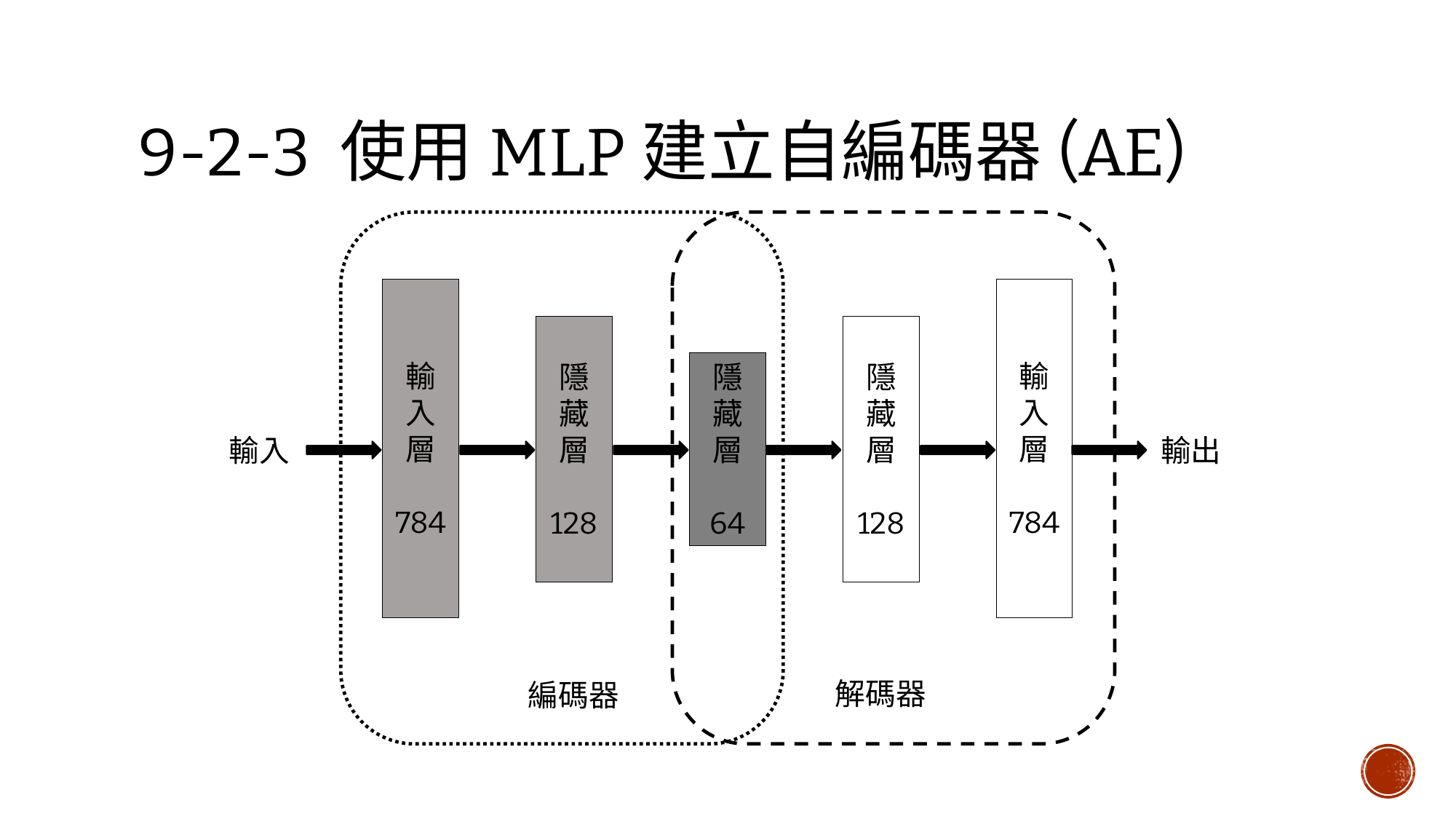

# 9-2-3 使用MLP建立自編碼器(AE)

輸入層

784

輸入層

784

隱藏層

128

隱藏層

128

隱藏層

64
輸出
輸入

解碼器
編碼器